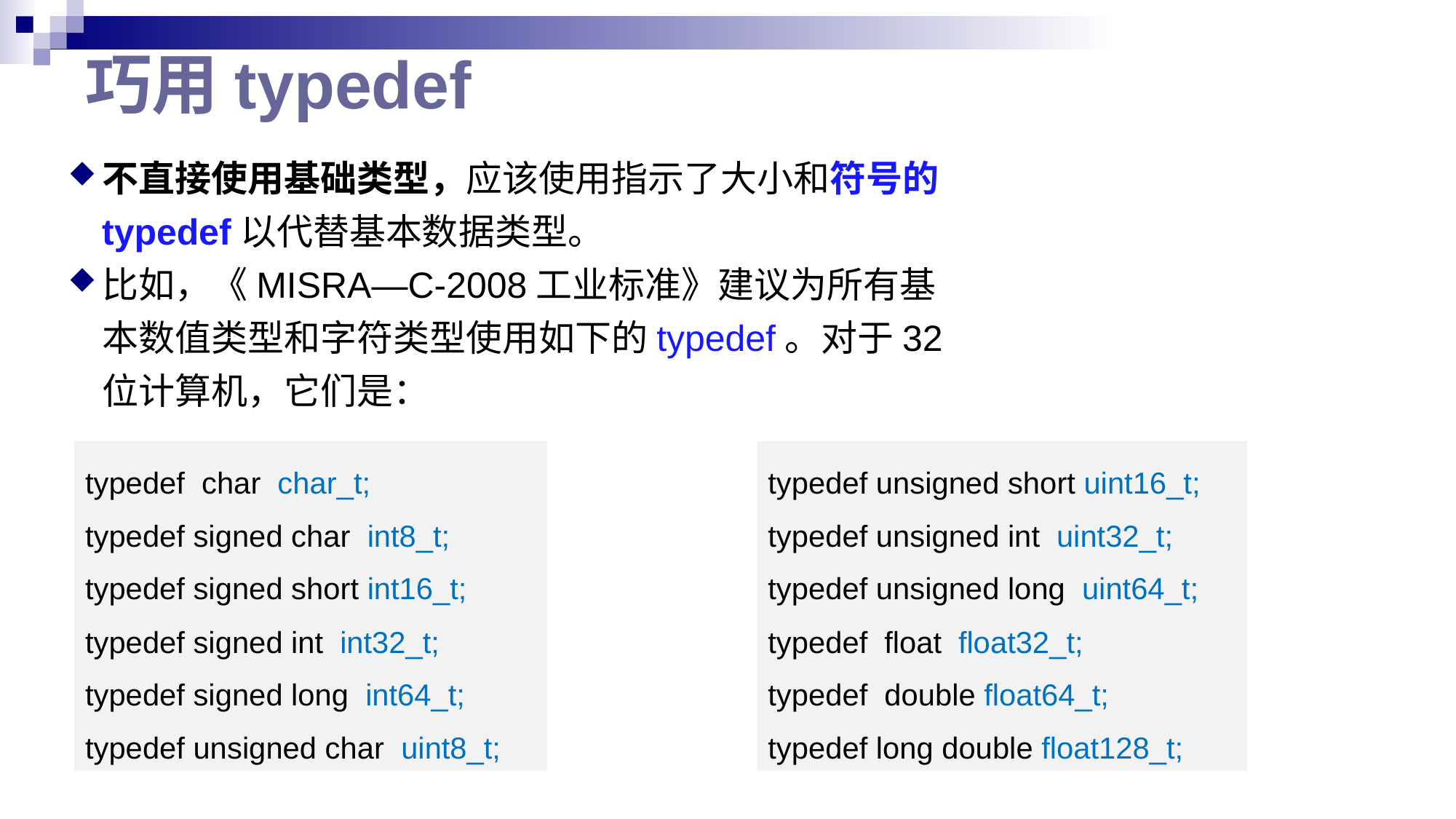

巧用typedef
不直接使用基础类型，应该使用指示了大小和符号的typedef以代替基本数据类型。
比如，《MISRA—C-2008工业标准》建议为所有基本数值类型和字符类型使用如下的typedef。对于32位计算机，它们是：
typedef  char  char_t;
typedef signed char  int8_t;
typedef signed short int16_t;
typedef signed int  int32_t;
typedef signed long  int64_t;
typedef unsigned char  uint8_t;
typedef unsigned short uint16_t;
typedef unsigned int  uint32_t;
typedef unsigned long  uint64_t;
typedef  float  float32_t;
typedef  double float64_t;
typedef long double float128_t;